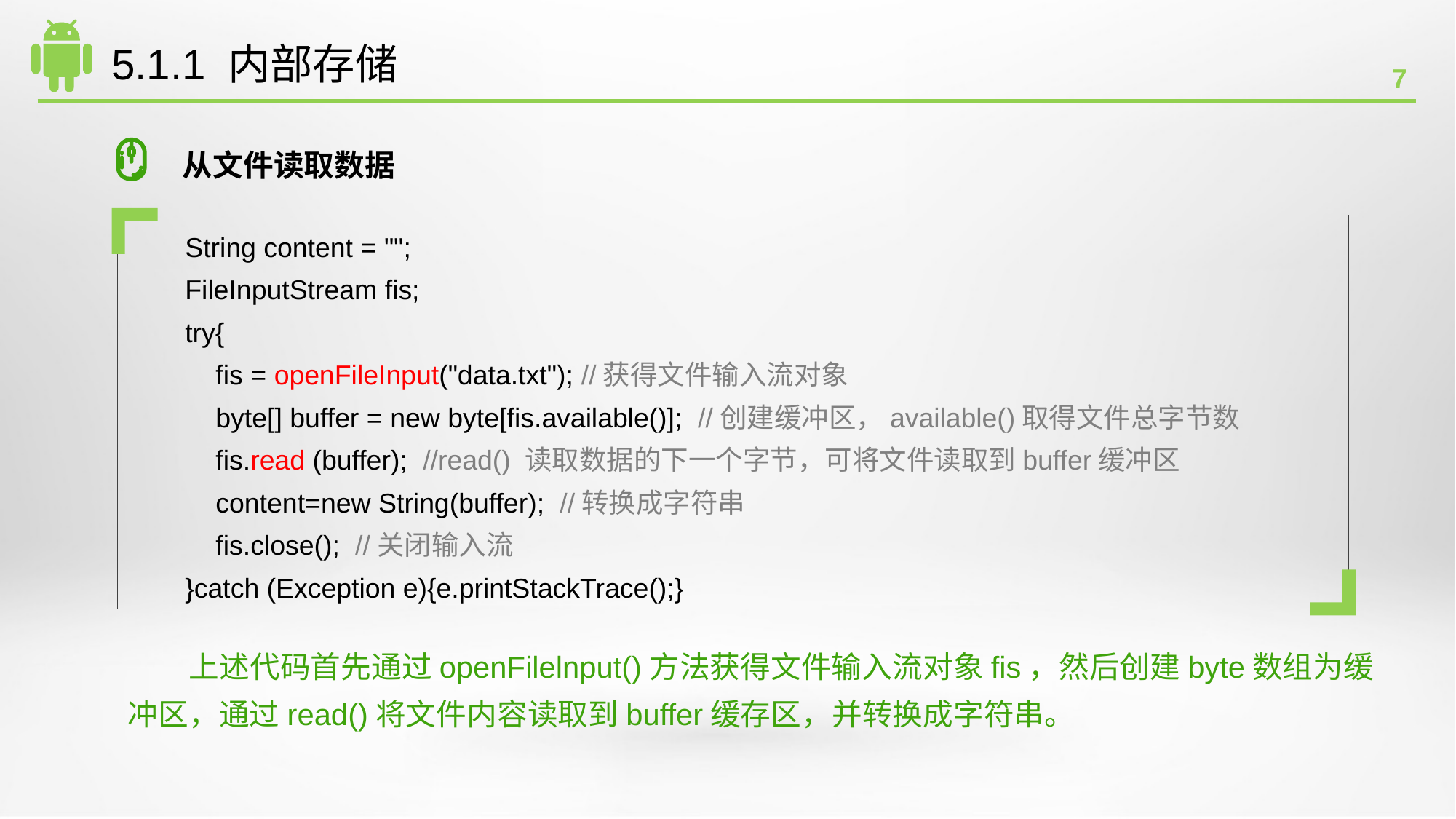

# 5.1.1 内部存储
从文件读取数据

String content = "";
FileInputStream fis;
try{
    fis = openFileInput("data.txt"); //获得文件输入流对象
    byte[] buffer = new byte[fis.available()];  //创建缓冲区，available()取得文件总字节数
    fis.read (buffer);  //read() 读取数据的下一个字节，可将文件读取到buffer缓冲区
    content=new String(buffer);  //转换成字符串
    fis.close();  //关闭输入流
}catch (Exception e){e.printStackTrace();}

        上述代码首先通过openFilelnput()方法获得文件输入流对象fis，然后创建byte数组为缓冲区，通过read()将文件内容读取到buffer缓存区，并转换成字符串。